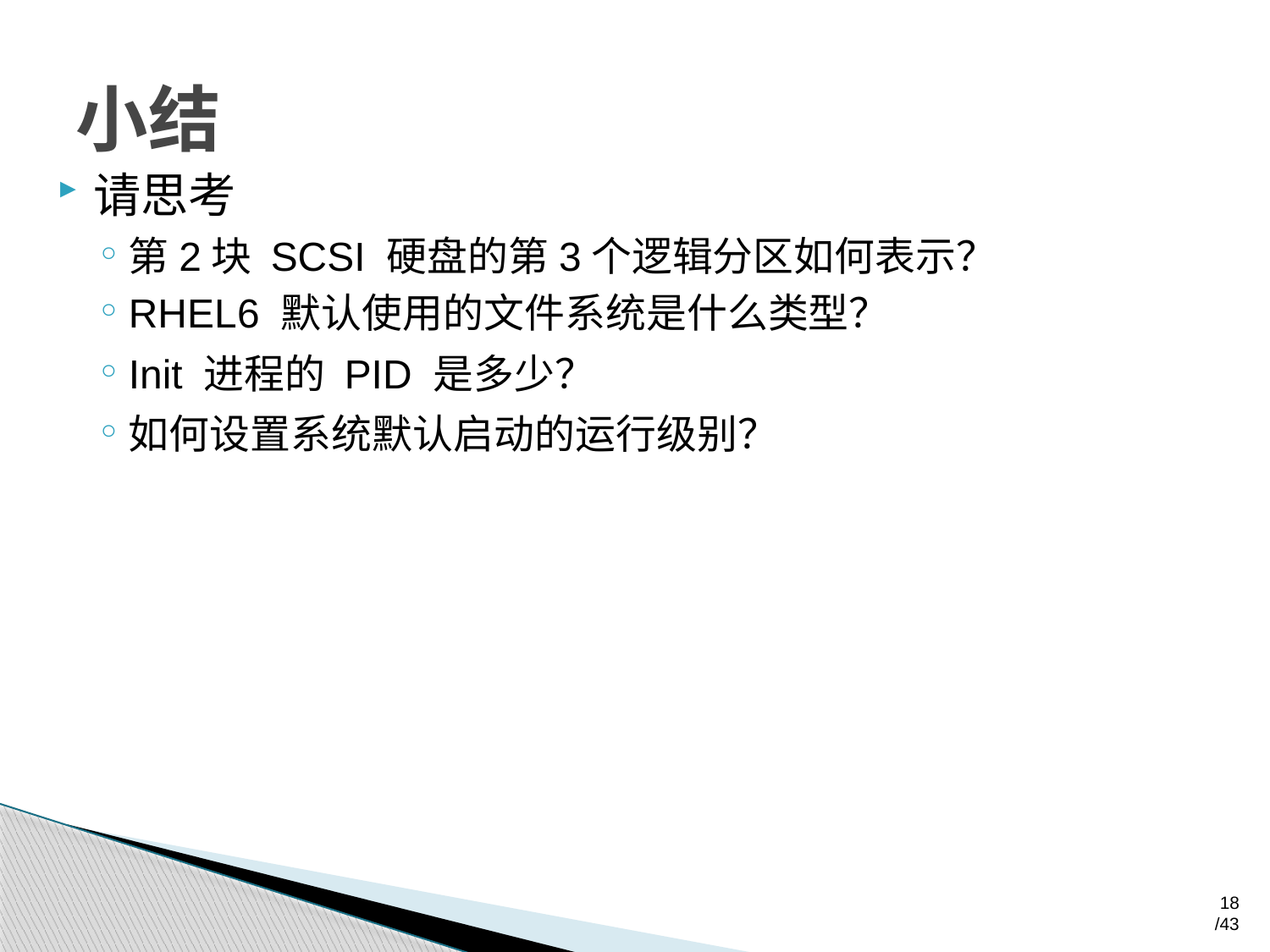

# 小结
请思考
第2块 SCSI 硬盘的第3个逻辑分区如何表示？
RHEL6 默认使用的文件系统是什么类型？
Init 进程的 PID 是多少？
如何设置系统默认启动的运行级别？

18/43